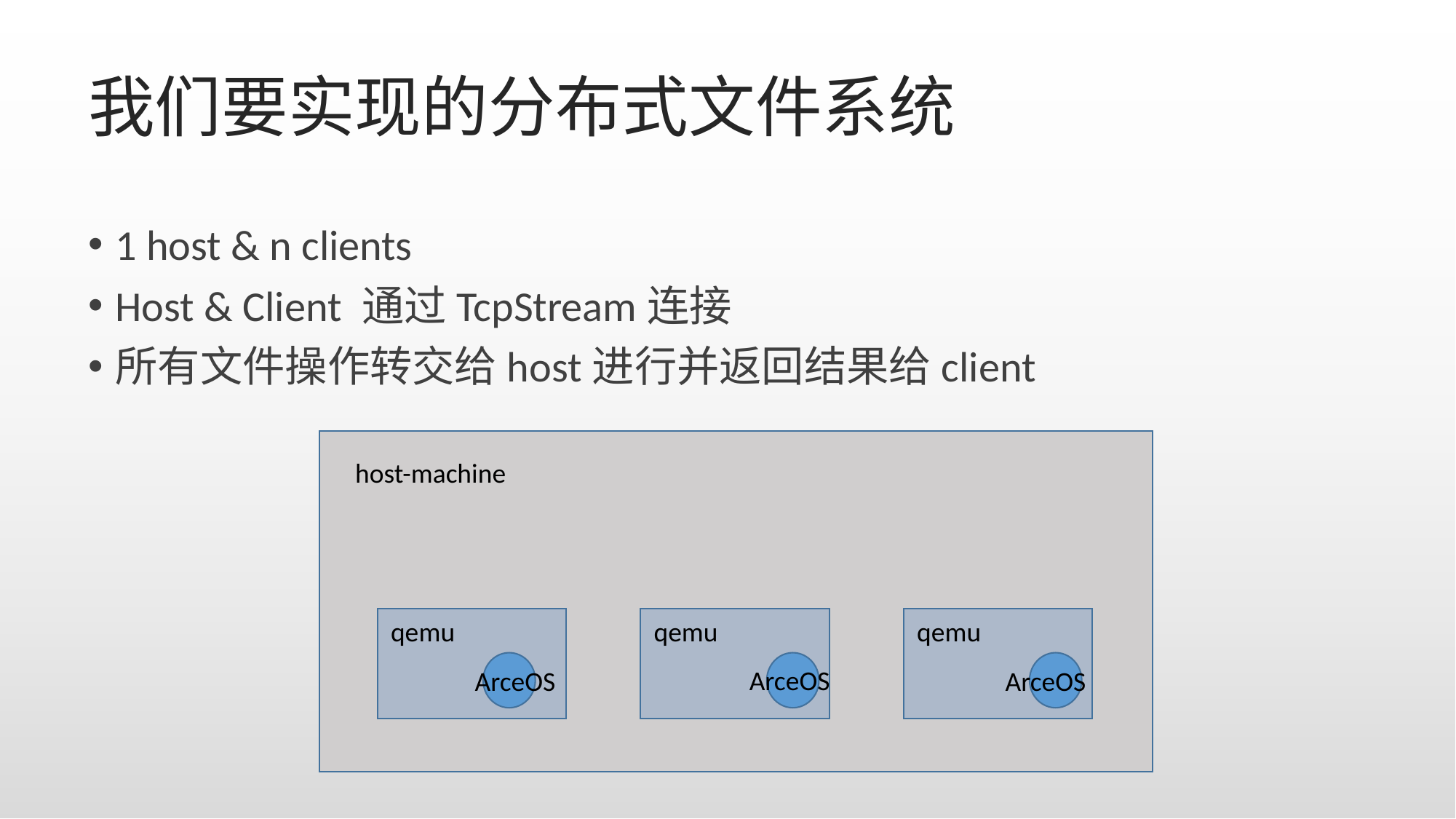

# 我们要实现的分布式文件系统
1 host & n clients
Host & Client 通过TcpStream连接
所有文件操作转交给host进行并返回结果给client

host-machine

qemu

qemu

qemu

ArceOS
ArceOS
ArceOS